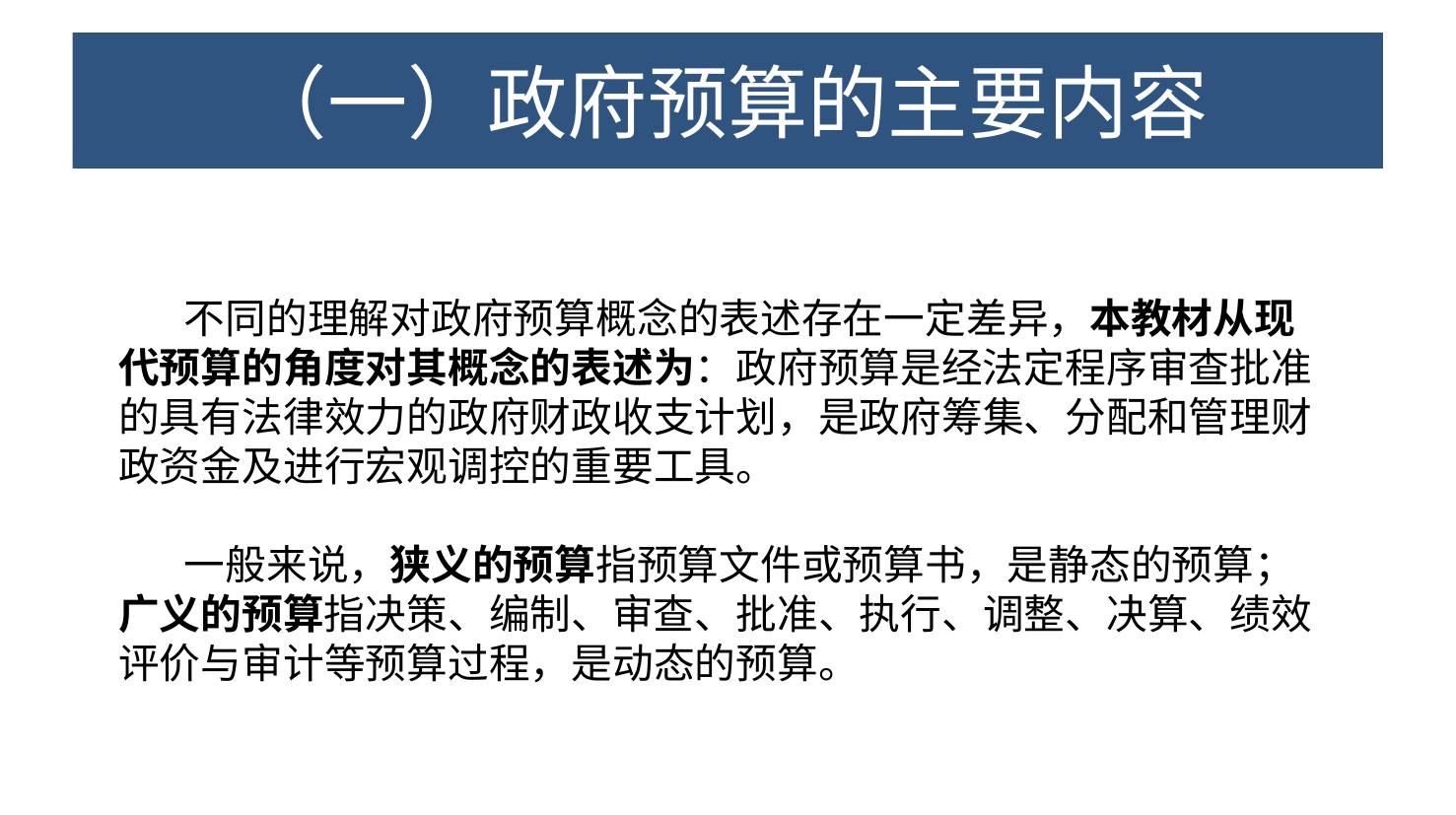

（一）政府预算制度的一般内容
（一）政府预算的主要内容

不同的理解对政府预算概念的表述存在一定差异，本教材从现代预算的角度对其概念的表述为：政府预算是经法定程序审查批准的具有法律效力的政府财政收支计划，是政府筹集、分配和管理财政资金及进行宏观调控的重要工具。

一般来说，狭义的预算指预算文件或预算书，是静态的预算；广义的预算指决策、编制、审查、批准、执行、调整、决算、绩效评价与审计等预算过程，是动态的预算。